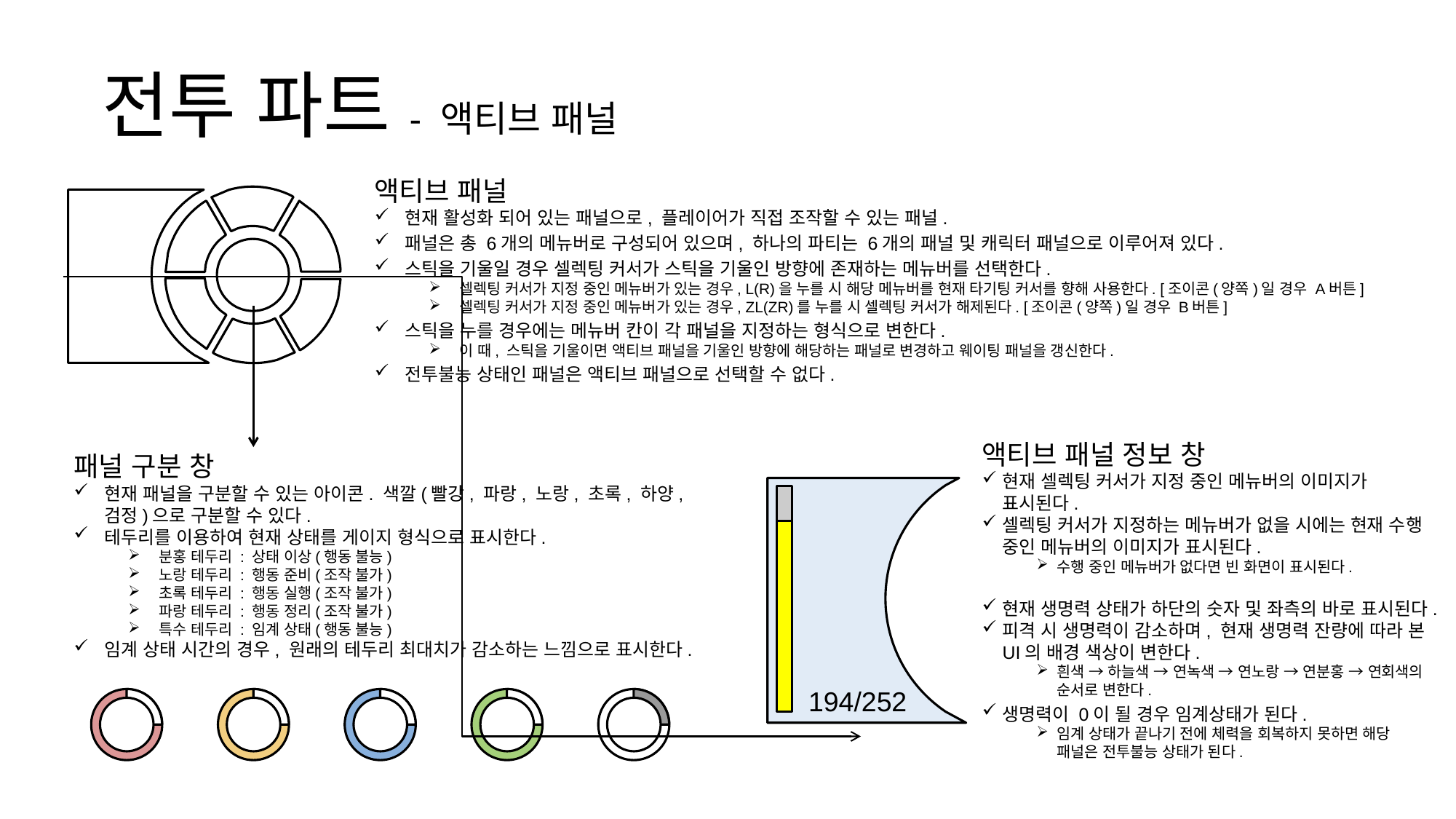

전투 파트 - 액티브 패널
액티브 패널
현재 활성화 되어 있는 패널으로, 플레이어가 직접 조작할 수 있는 패널.

패널은 총 6개의 메뉴버로 구성되어 있으며, 하나의 파티는 6개의 패널 및 캐릭터 패널으로 이루어져 있다.

스틱을 기울일 경우 셀렉팅 커서가 스틱을 기울인 방향에 존재하는 메뉴버를 선택한다.
셀렉팅 커서가 지정 중인 메뉴버가 있는 경우, L(R)을 누를 시 해당 메뉴버를 현재 타기팅 커서를 향해 사용한다. [조이콘(양쪽)일 경우 A버튼]
셀렉팅 커서가 지정 중인 메뉴버가 있는 경우, ZL(ZR)를 누를 시 셀렉팅 커서가 해제된다. [조이콘(양쪽)일 경우 B버튼]

스틱을 누를 경우에는 메뉴버 칸이 각 패널을 지정하는 형식으로 변한다.
이 때, 스틱을 기울이면 액티브 패널을 기울인 방향에 해당하는 패널로 변경하고 웨이팅 패널을 갱신한다.

전투불능 상태인 패널은 액티브 패널으로 선택할 수 없다.

액티브 패널 정보 창
현재 셀렉팅 커서가 지정 중인 메뉴버의 이미지가 표시된다.
셀렉팅 커서가 지정하는 메뉴버가 없을 시에는 현재 수행 중인 메뉴버의 이미지가 표시된다.
수행 중인 메뉴버가 없다면 빈 화면이 표시된다.

현재 생명력 상태가 하단의 숫자 및 좌측의 바로 표시된다.
피격 시 생명력이 감소하며, 현재 생명력 잔량에 따라 본 UI의 배경 색상이 변한다.
흰색 → 하늘색 → 연녹색 → 연노랑 → 연분홍 → 연회색의 순서로 변한다.

생명력이 0이 될 경우 임계상태가 된다.
임계 상태가 끝나기 전에 체력을 회복하지 못하면 해당 패널은 전투불능 상태가 된다.
패널 구분 창
현재 패널을 구분할 수 있는 아이콘. 색깔(빨강, 파랑, 노랑, 초록, 하양, 검정)으로 구분할 수 있다.
테두리를 이용하여 현재 상태를 게이지 형식으로 표시한다.
분홍 테두리 : 상태 이상(행동 불능)
노랑 테두리 : 행동 준비(조작 불가)
초록 테두리 : 행동 실행(조작 불가)
파랑 테두리 : 행동 정리(조작 불가)
특수 테두리 : 임계 상태(행동 불능)
임계 상태 시간의 경우, 원래의 테두리 최대치가 감소하는 느낌으로 표시한다.

194/252